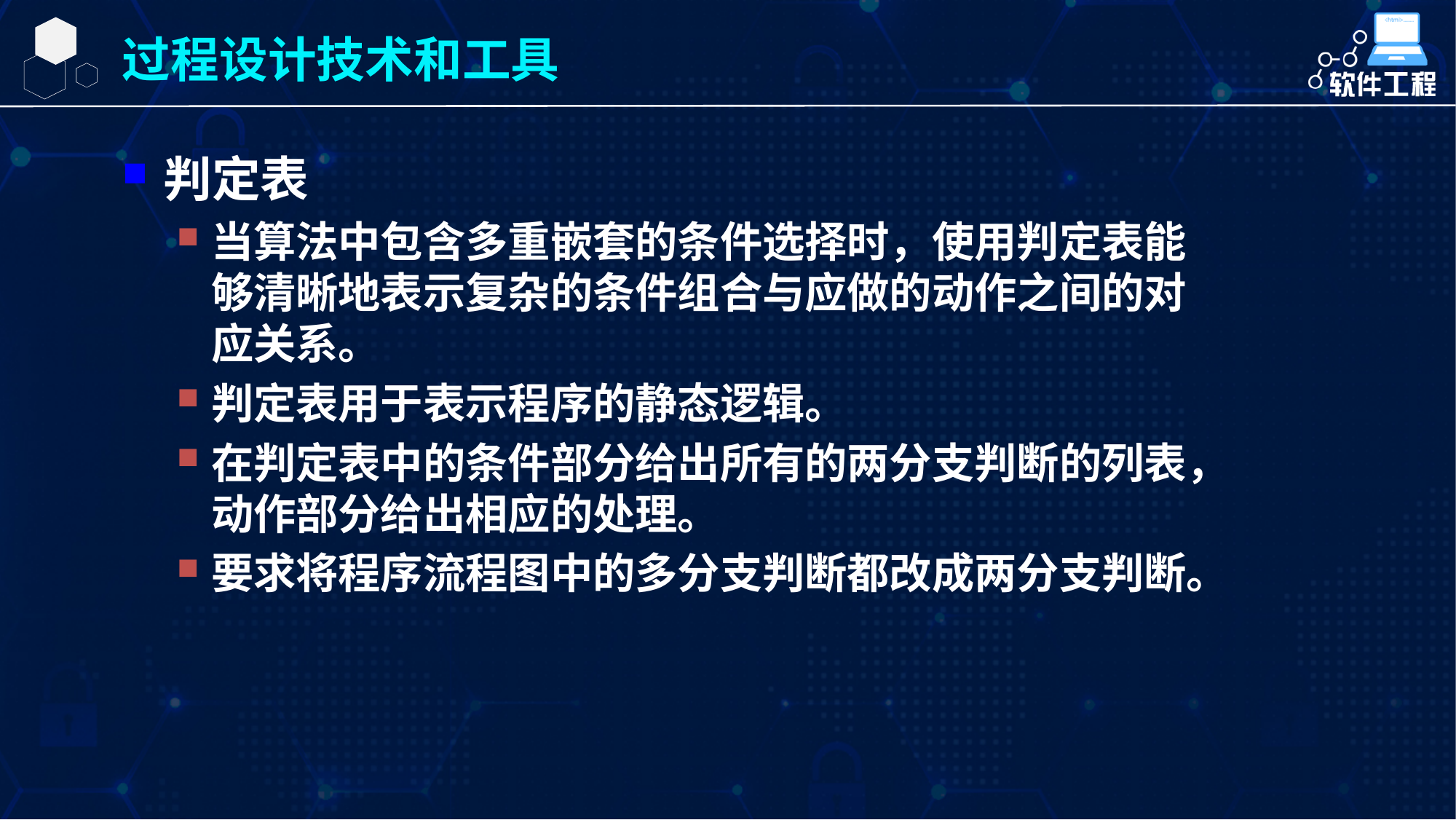

过程设计技术和工具
判定表
当算法中包含多重嵌套的条件选择时，使用判定表能够清晰地表示复杂的条件组合与应做的动作之间的对应关系。
判定表用于表示程序的静态逻辑。
在判定表中的条件部分给出所有的两分支判断的列表，动作部分给出相应的处理。
要求将程序流程图中的多分支判断都改成两分支判断。